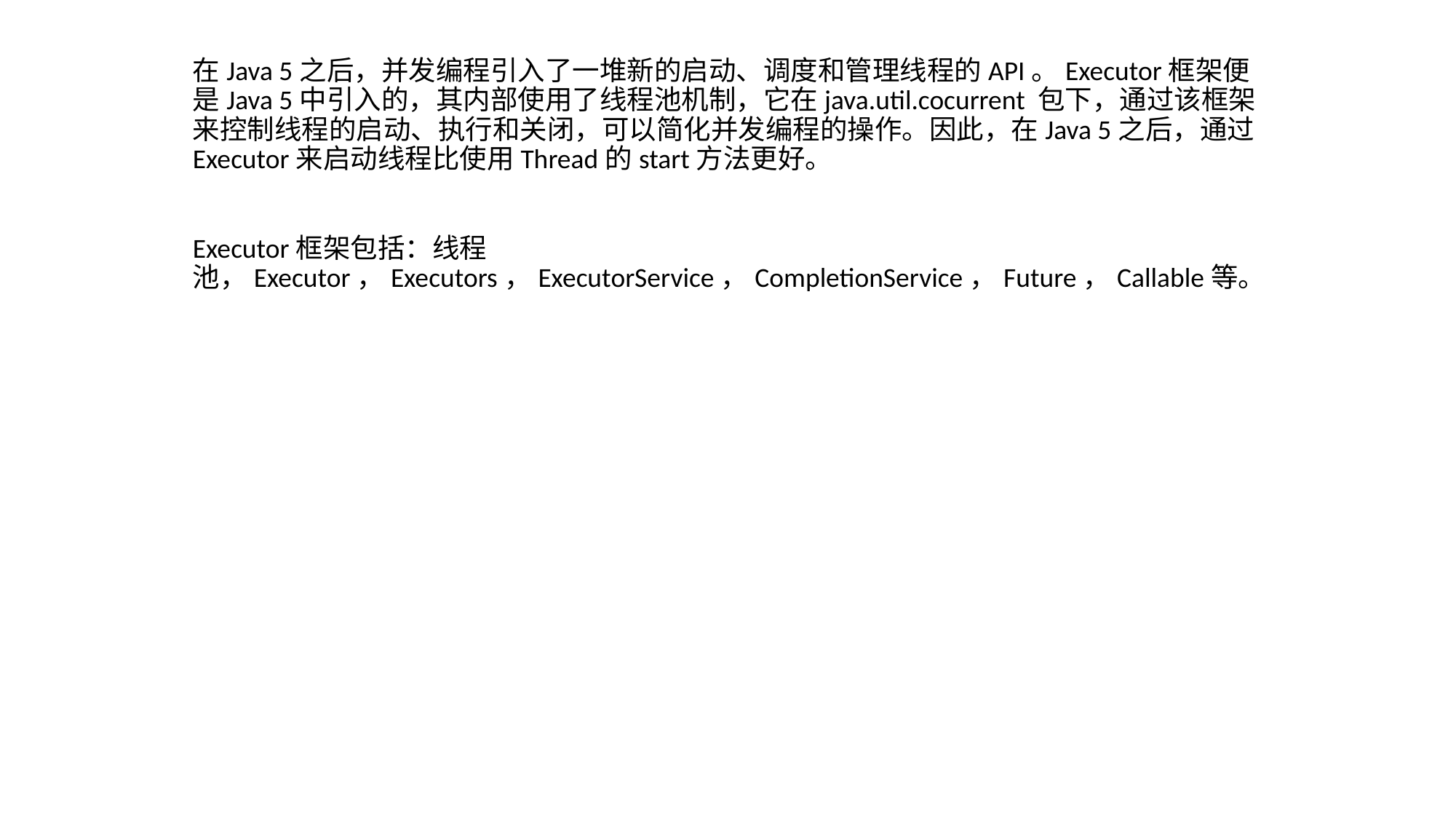

在Java 5之后，并发编程引入了一堆新的启动、调度和管理线程的API。Executor框架便是Java 5中引入的，其内部使用了线程池机制，它在java.util.cocurrent 包下，通过该框架来控制线程的启动、执行和关闭，可以简化并发编程的操作。因此，在Java 5之后，通过Executor来启动线程比使用Thread的start方法更好。

Executor框架包括：线程池，Executor，Executors，ExecutorService，CompletionService，Future，Callable等。